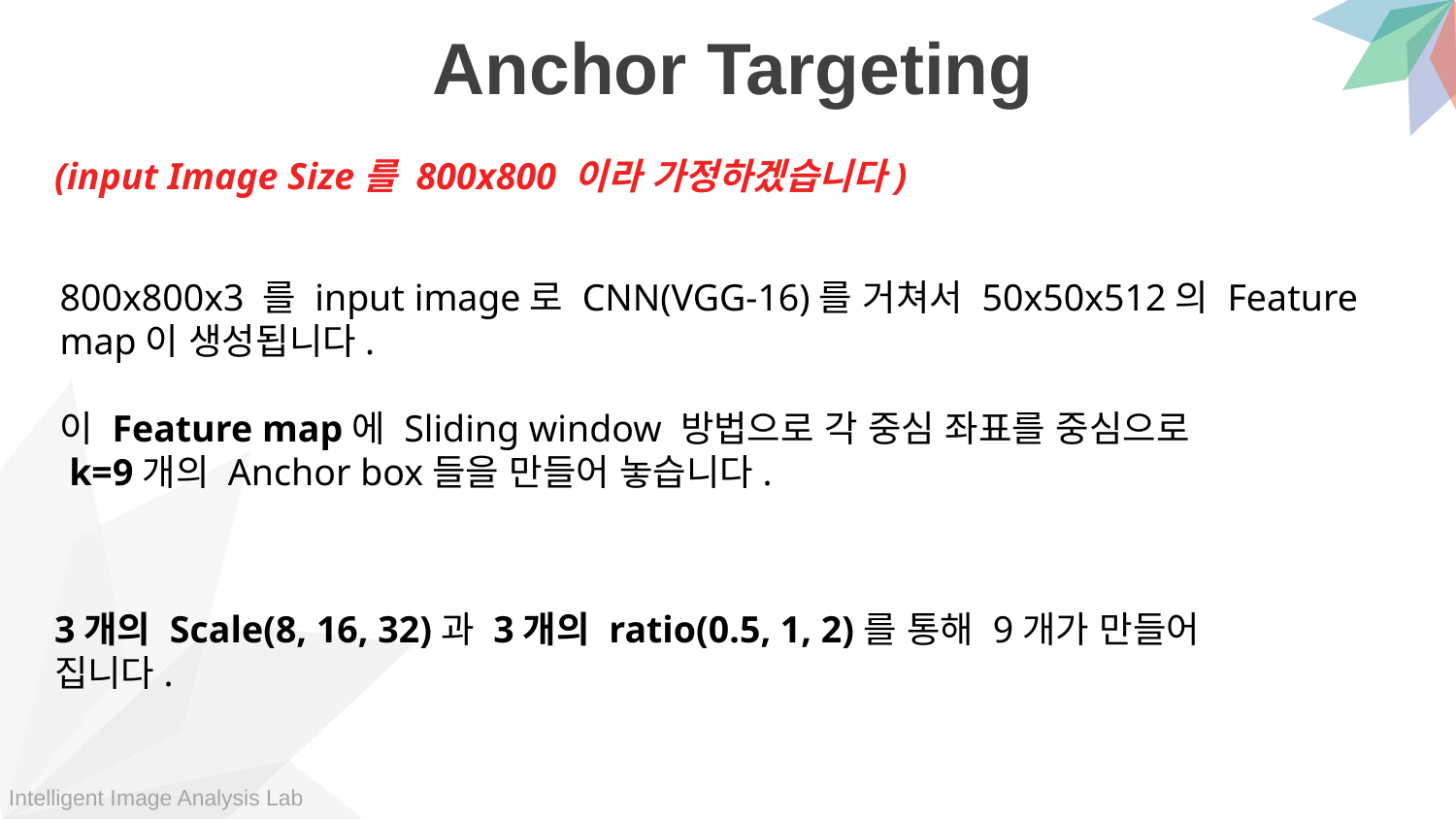

Anchor Targeting
(input Image Size를 800x800 이라 가정하겠습니다)
800x800x3 를 input image로 CNN(VGG-16)를 거쳐서 50x50x512의 Feature map이 생성됩니다.

이 Feature map에 Sliding window 방법으로 각 중심 좌표를 중심으로
 k=9개의 Anchor box들을 만들어 놓습니다.
3개의 Scale(8, 16, 32)과 3개의 ratio(0.5, 1, 2)를 통해 9개가 만들어 집니다.